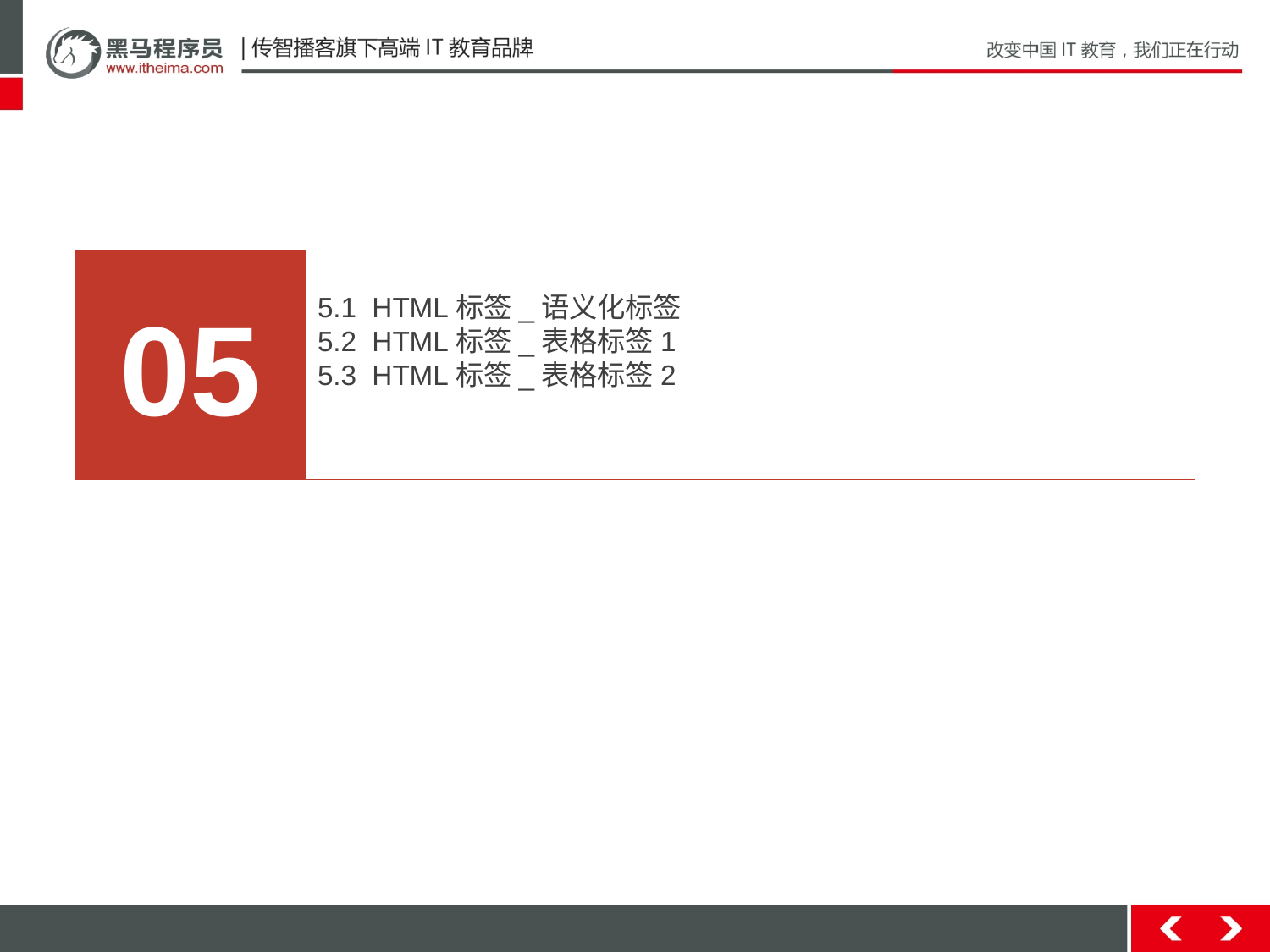

05

5.1  HTML标签_语义化标签
5.2  HTML标签_表格标签1
5.3  HTML标签_表格标签2